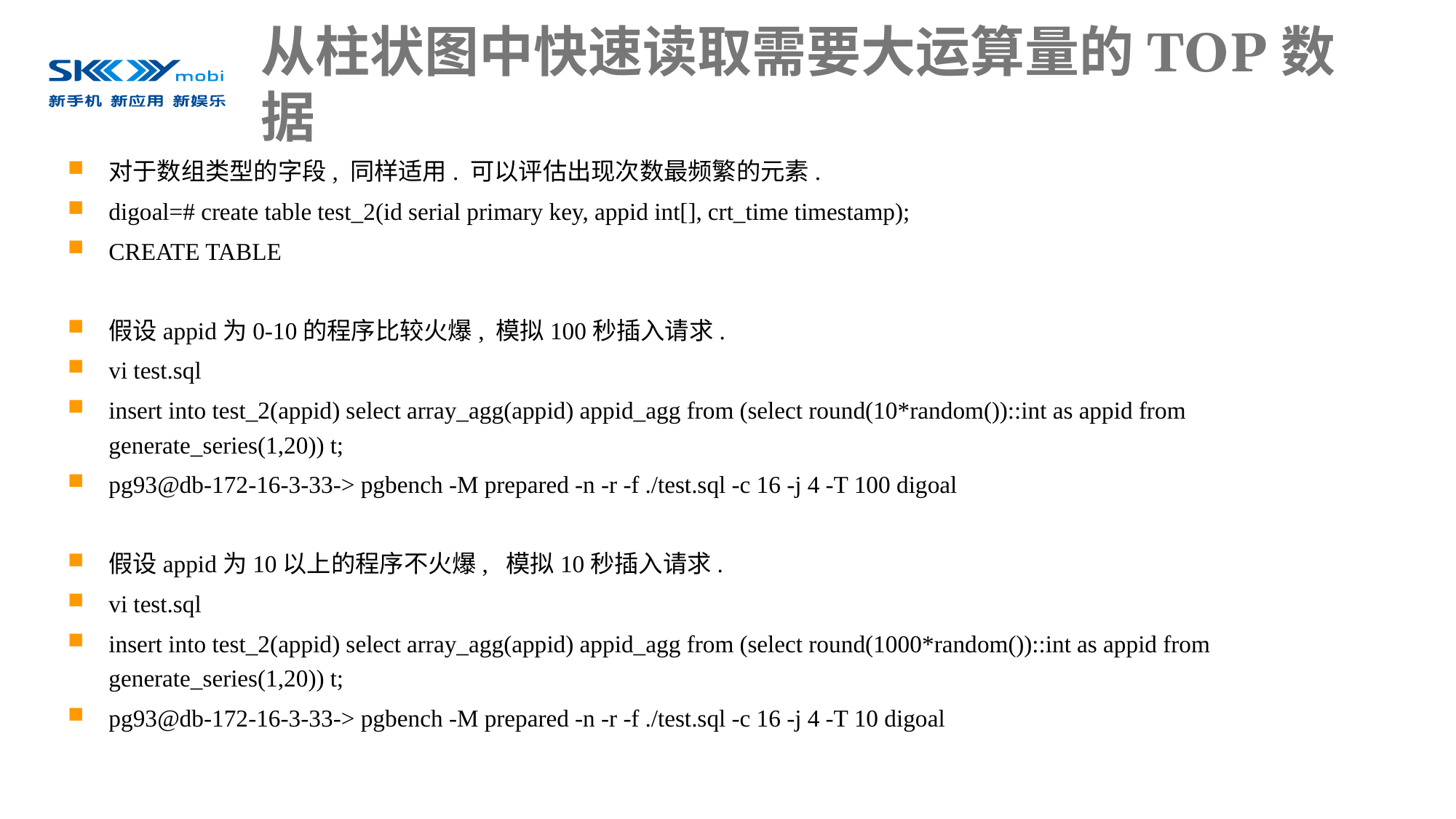

# 从柱状图中快速读取需要大运算量的TOP数据
对于数组类型的字段, 同样适用. 可以评估出现次数最频繁的元素.
digoal=# create table test_2(id serial primary key, appid int[], crt_time timestamp);
CREATE TABLE

假设appid为0-10的程序比较火爆, 模拟100秒插入请求.
vi test.sql
insert into test_2(appid) select array_agg(appid) appid_agg from (select round(10*random())::int as appid from generate_series(1,20)) t;
pg93@db-172-16-3-33-> pgbench -M prepared -n -r -f ./test.sql -c 16 -j 4 -T 100 digoal

假设appid为10以上的程序不火爆,  模拟10秒插入请求.
vi test.sql
insert into test_2(appid) select array_agg(appid) appid_agg from (select round(1000*random())::int as appid from generate_series(1,20)) t;
pg93@db-172-16-3-33-> pgbench -M prepared -n -r -f ./test.sql -c 16 -j 4 -T 10 digoal